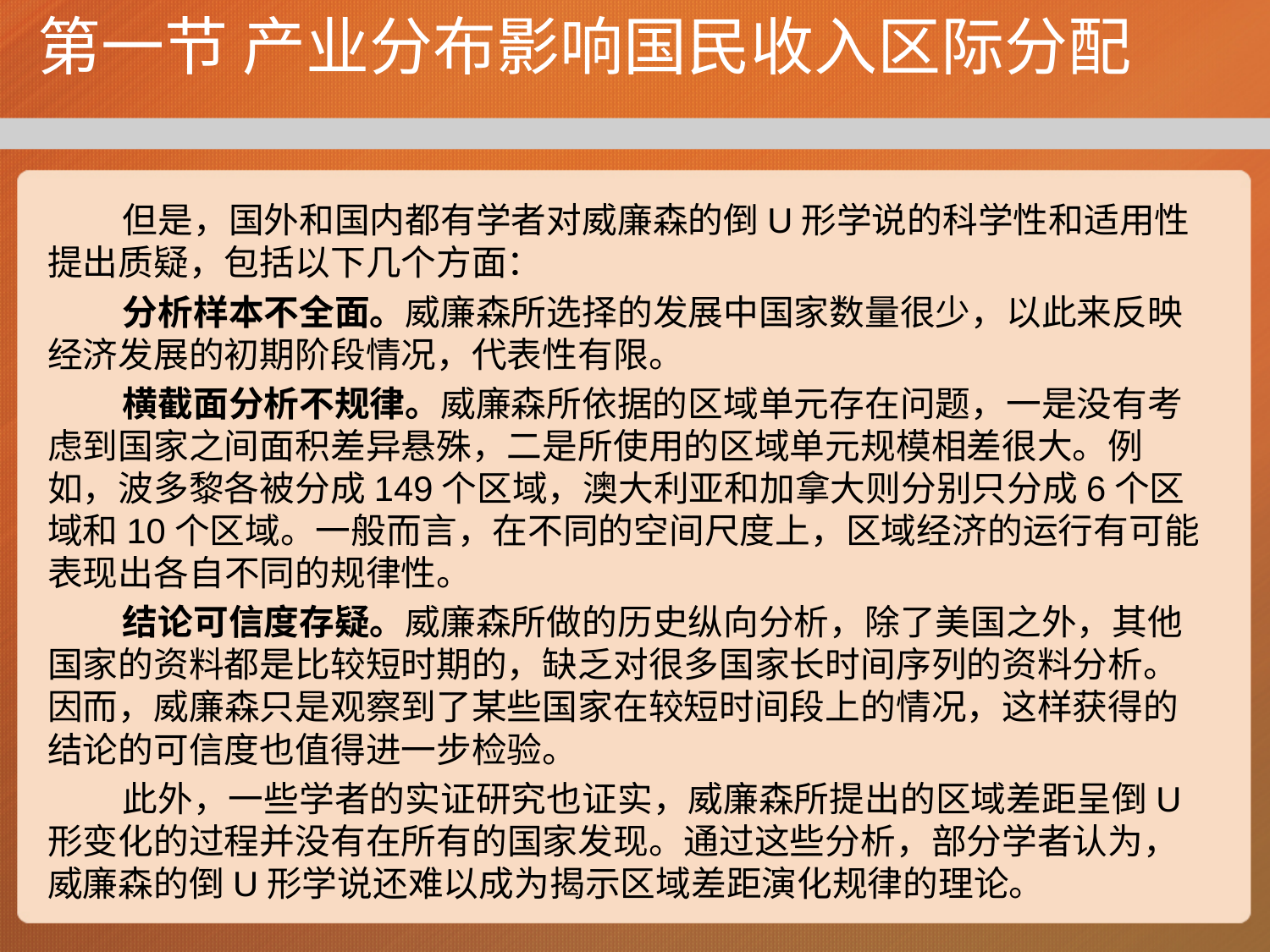

# 第一节 产业分布影响国民收入区际分配
但是，国外和国内都有学者对威廉森的倒U形学说的科学性和适用性提出质疑，包括以下几个方面：
分析样本不全面。威廉森所选择的发展中国家数量很少，以此来反映经济发展的初期阶段情况，代表性有限。
横截面分析不规律。威廉森所依据的区域单元存在问题，一是没有考虑到国家之间面积差异悬殊，二是所使用的区域单元规模相差很大。例如，波多黎各被分成149个区域，澳大利亚和加拿大则分别只分成6个区域和10个区域。一般而言，在不同的空间尺度上，区域经济的运行有可能表现出各自不同的规律性。
结论可信度存疑。威廉森所做的历史纵向分析，除了美国之外，其他国家的资料都是比较短时期的，缺乏对很多国家长时间序列的资料分析。因而，威廉森只是观察到了某些国家在较短时间段上的情况，这样获得的结论的可信度也值得进一步检验。
此外，一些学者的实证研究也证实，威廉森所提出的区域差距呈倒U形变化的过程并没有在所有的国家发现。通过这些分析，部分学者认为，威廉森的倒U形学说还难以成为揭示区域差距演化规律的理论。